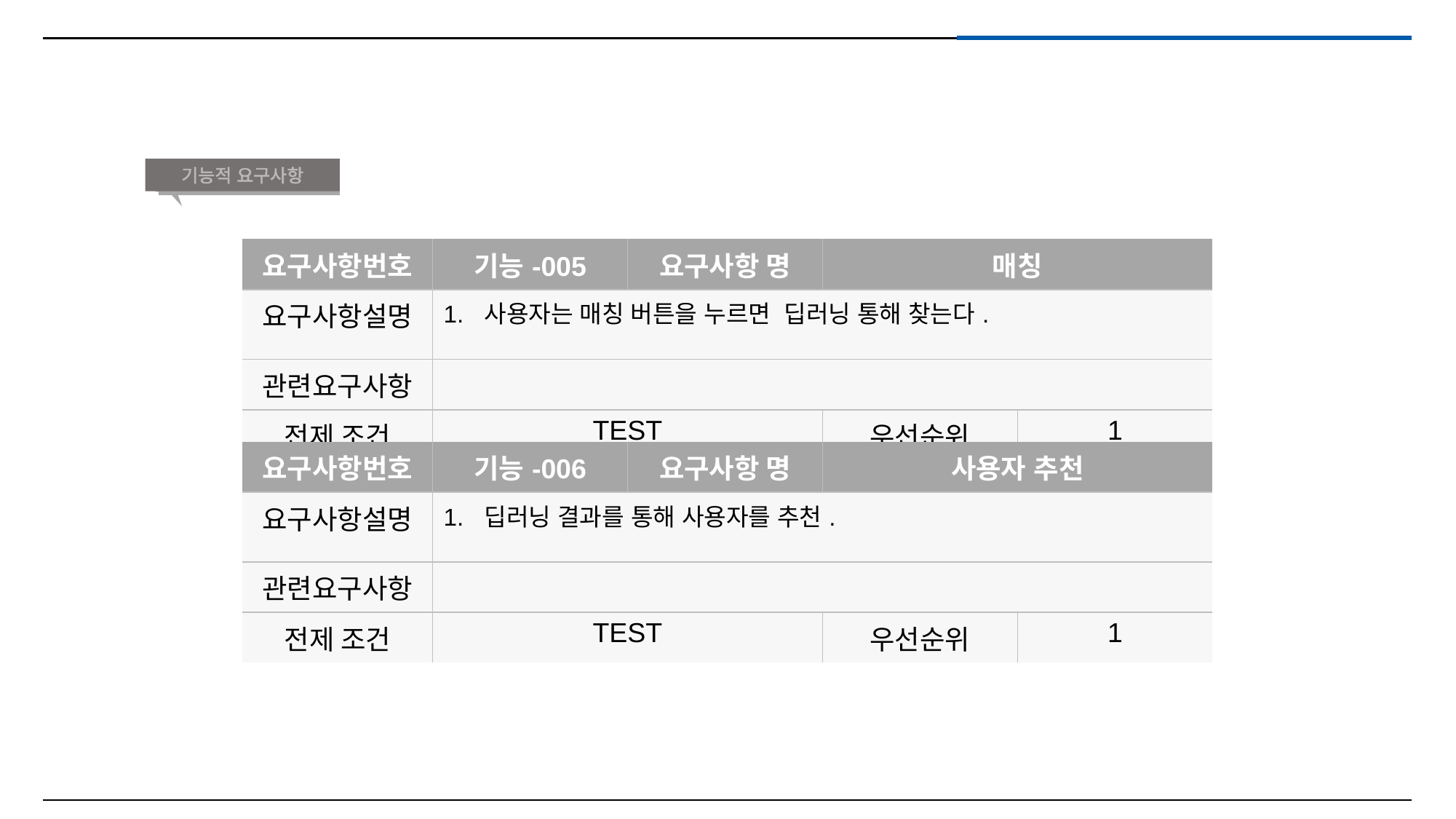

기능적 요구사항

| 요구사항번호 | 기능-005 | 요구사항 명 | 매칭 |  |
| --- | --- | --- | --- | --- |
| 요구사항설명 | 사용자는 매칭 버튼을 누르면 딥러닝 통해 찾는다. |  |  |  |
| 관련요구사항 |  |  |  |  |
| 전제 조건 | TEST |  | 우선순위 | 1 |
| 요구사항번호 | 기능-006 | 요구사항 명 | 사용자 추천 |  |
| --- | --- | --- | --- | --- |
| 요구사항설명 | 딥러닝 결과를 통해 사용자를 추천. |  |  |  |
| 관련요구사항 |  |  |  |  |
| 전제 조건 | TEST |  | 우선순위 | 1 |